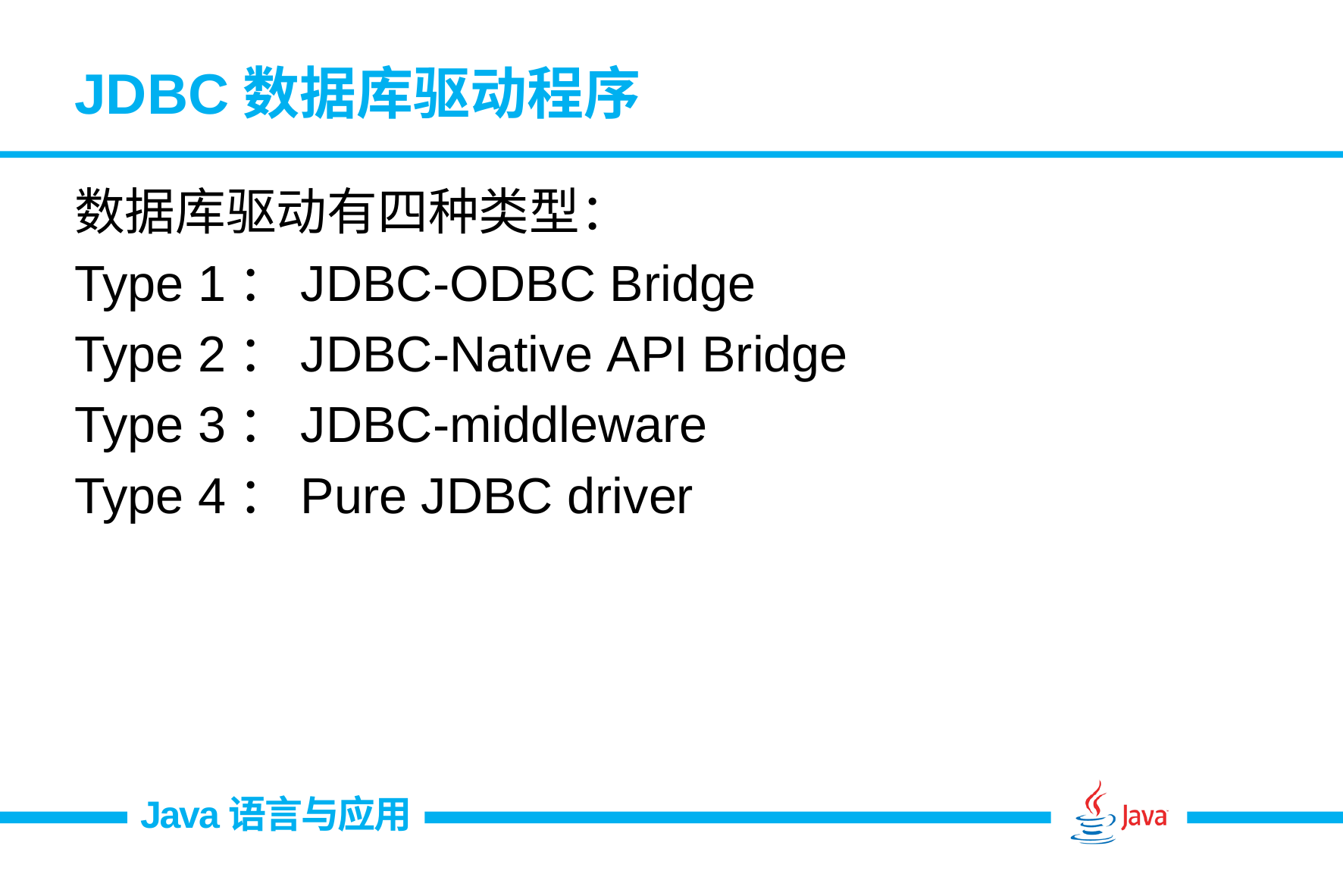

# JDBC数据库驱动程序
数据库驱动有四种类型：
Type 1：JDBC-ODBC Bridge
Type 2：JDBC-Native API Bridge
Type 3：JDBC-middleware
Type 4：Pure JDBC driver